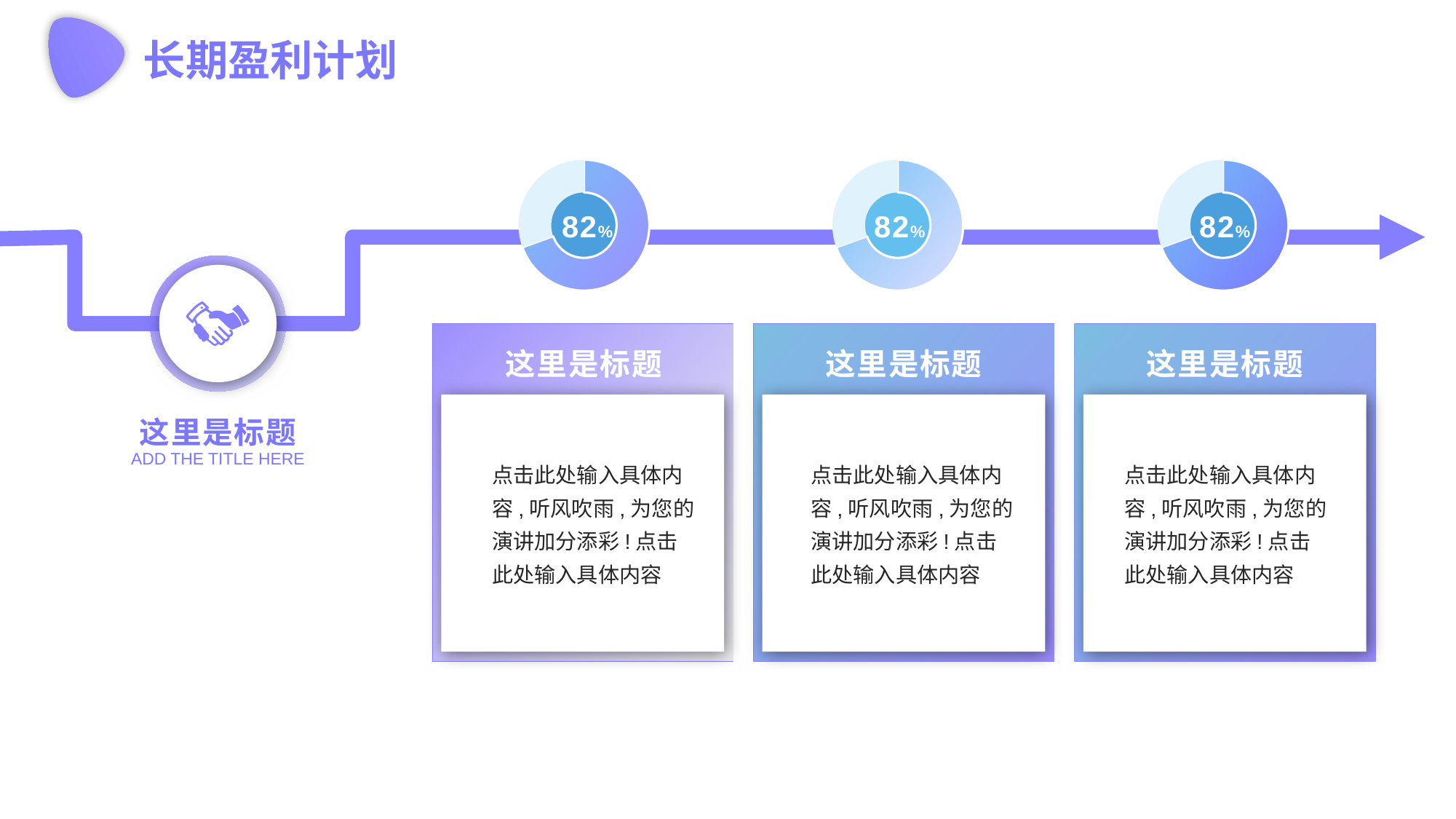

长期盈利计划

### Chart

| Category | 销售额 |
|---|---|
| 第一季度 | 8.2 |
| 第二季度 | 3.6 |

### Chart

| Category | 销售额 |
|---|---|
| 第一季度 | 8.2 |
| 第二季度 | 3.6 |

### Chart

| Category | 销售额 |
|---|---|
| 第一季度 | 8.2 |
| 第二季度 | 3.6 |

82%
82%
82%

这里是标题
这里是标题
这里是标题

这里是标题
ADD THE TITLE HERE
点击此处输入具体内容,听风吹雨,为您的演讲加分添彩!点击此处输入具体内容
点击此处输入具体内容,听风吹雨,为您的演讲加分添彩!点击此处输入具体内容
点击此处输入具体内容,听风吹雨,为您的演讲加分添彩!点击此处输入具体内容